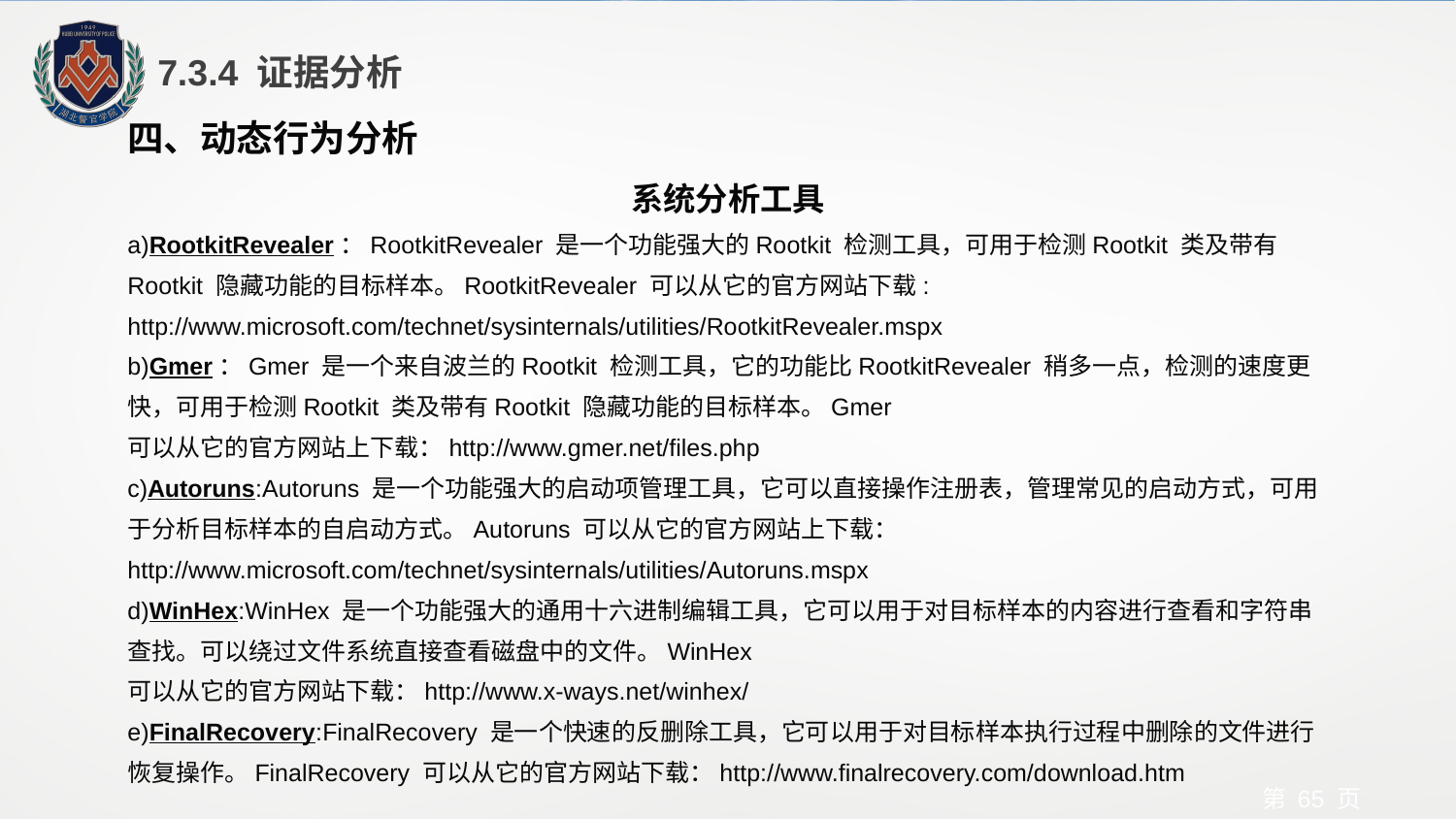

7.3.4 证据分析
四、动态行为分析
系统分析工具
a)RootkitRevealer：RootkitRevealer 是一个功能强大的Rootkit 检测工具，可用于检测Rootkit 类及带有Rootkit 隐藏功能的目标样本。RootkitRevealer 可以从它的官方网站下载:
http://www.microsoft.com/technet/sysinternals/utilities/RootkitRevealer.mspx
b)Gmer：Gmer 是一个来自波兰的Rootkit 检测工具，它的功能比RootkitRevealer 稍多一点，检测的速度更快，可用于检测Rootkit 类及带有Rootkit 隐藏功能的目标样本。Gmer 可以从它的官方网站上下载：http://www.gmer.net/files.php
c)Autoruns:Autoruns 是一个功能强大的启动项管理工具，它可以直接操作注册表，管理常见的启动方式，可用于分析目标样本的自启动方式。Autoruns 可以从它的官方网站上下载：
http://www.microsoft.com/technet/sysinternals/utilities/Autoruns.mspx
d)WinHex:WinHex 是一个功能强大的通用十六进制编辑工具，它可以用于对目标样本的内容进行查看和字符串查找。可以绕过文件系统直接查看磁盘中的文件。WinHex 可以从它的官方网站下载：http://www.x-ways.net/winhex/
e)FinalRecovery:FinalRecovery 是一个快速的反删除工具，它可以用于对目标样本执行过程中删除的文件进行恢复操作。FinalRecovery 可以从它的官方网站下载：http://www.finalrecovery.com/download.htm